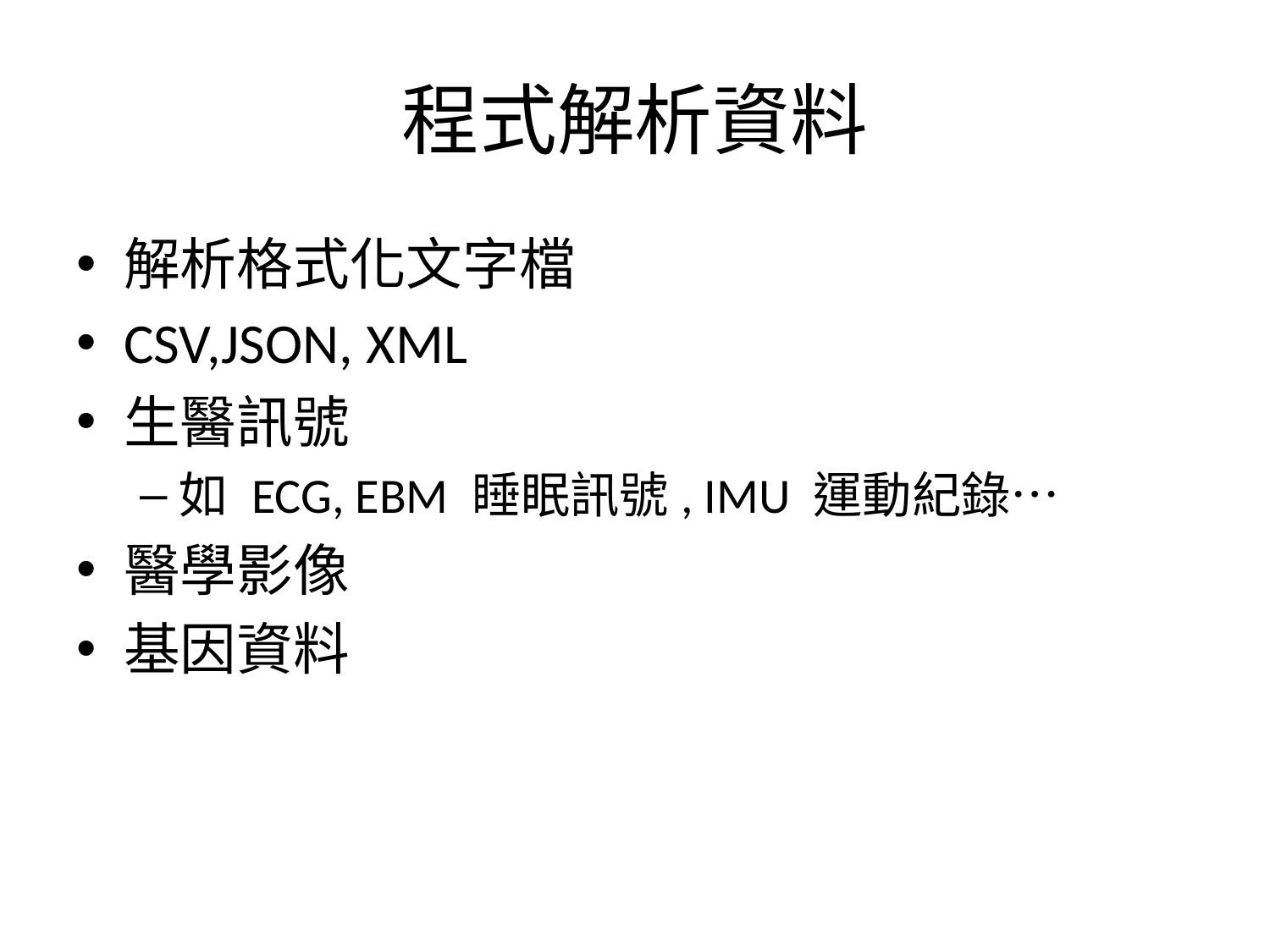

# 程式解析資料
解析格式化文字檔
CSV,JSON, XML
生醫訊號
如 ECG, EBM 睡眠訊號, IMU 運動紀錄…
醫學影像
基因資料